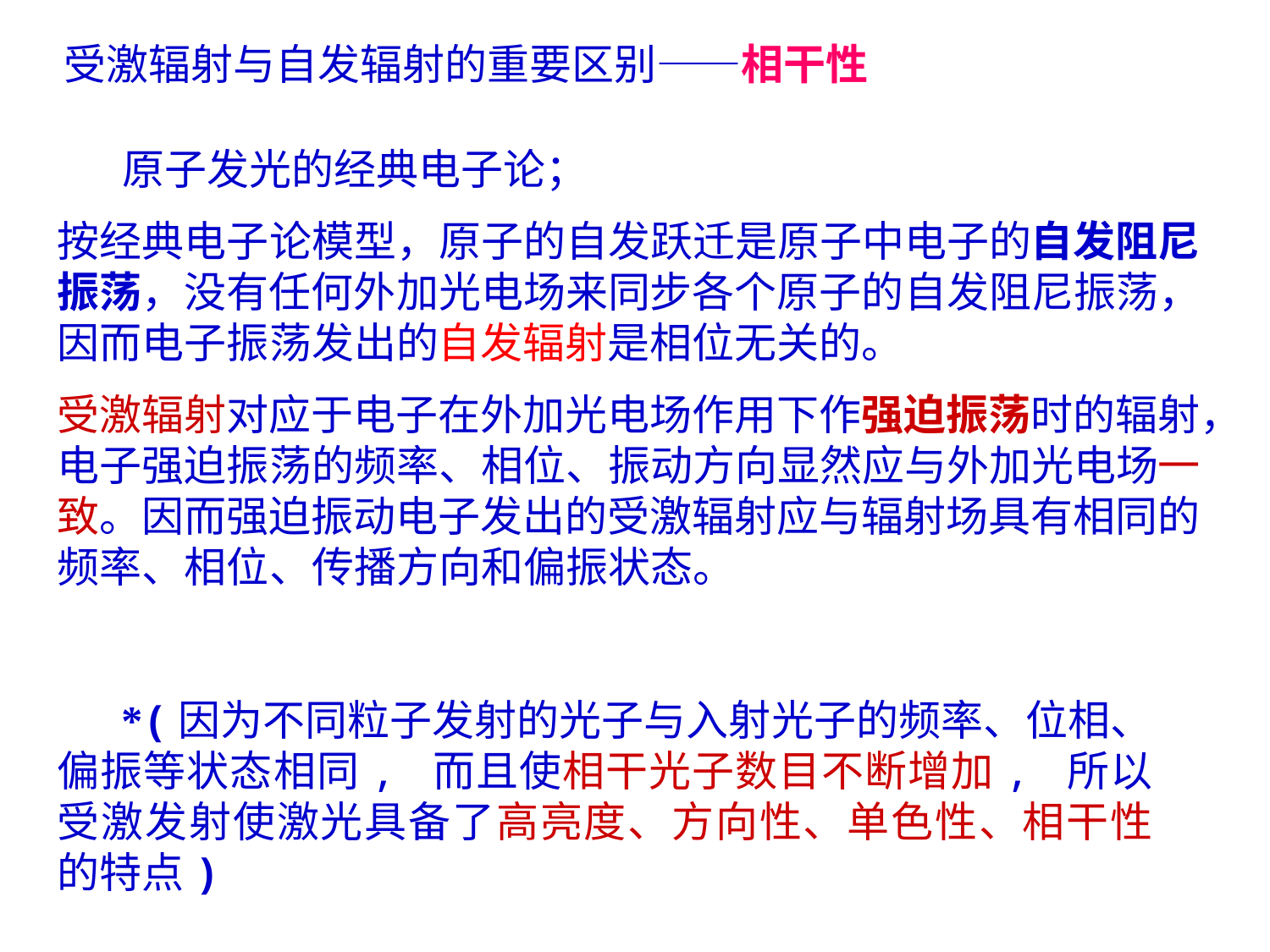

受激辐射与自发辐射的重要区别——相干性
        原子发光的经典电子论；
按经典电子论模型，原子的自发跃迁是原子中电子的自发阻尼振荡，没有任何外加光电场来同步各个原子的自发阻尼振荡，因而电子振荡发出的自发辐射是相位无关的。
受激辐射对应于电子在外加光电场作用下作强迫振荡时的辐射，电子强迫振荡的频率、相位、振动方向显然应与外加光电场一致。因而强迫振动电子发出的受激辐射应与辐射场具有相同的频率、相位、传播方向和偏振状态。
      *(因为不同粒子发射的光子与入射光子的频率、位相、偏振等状态相同, 而且使相干光子数目不断增加, 所以受激发射使激光具备了高亮度、方向性、单色性、相干性的特点)